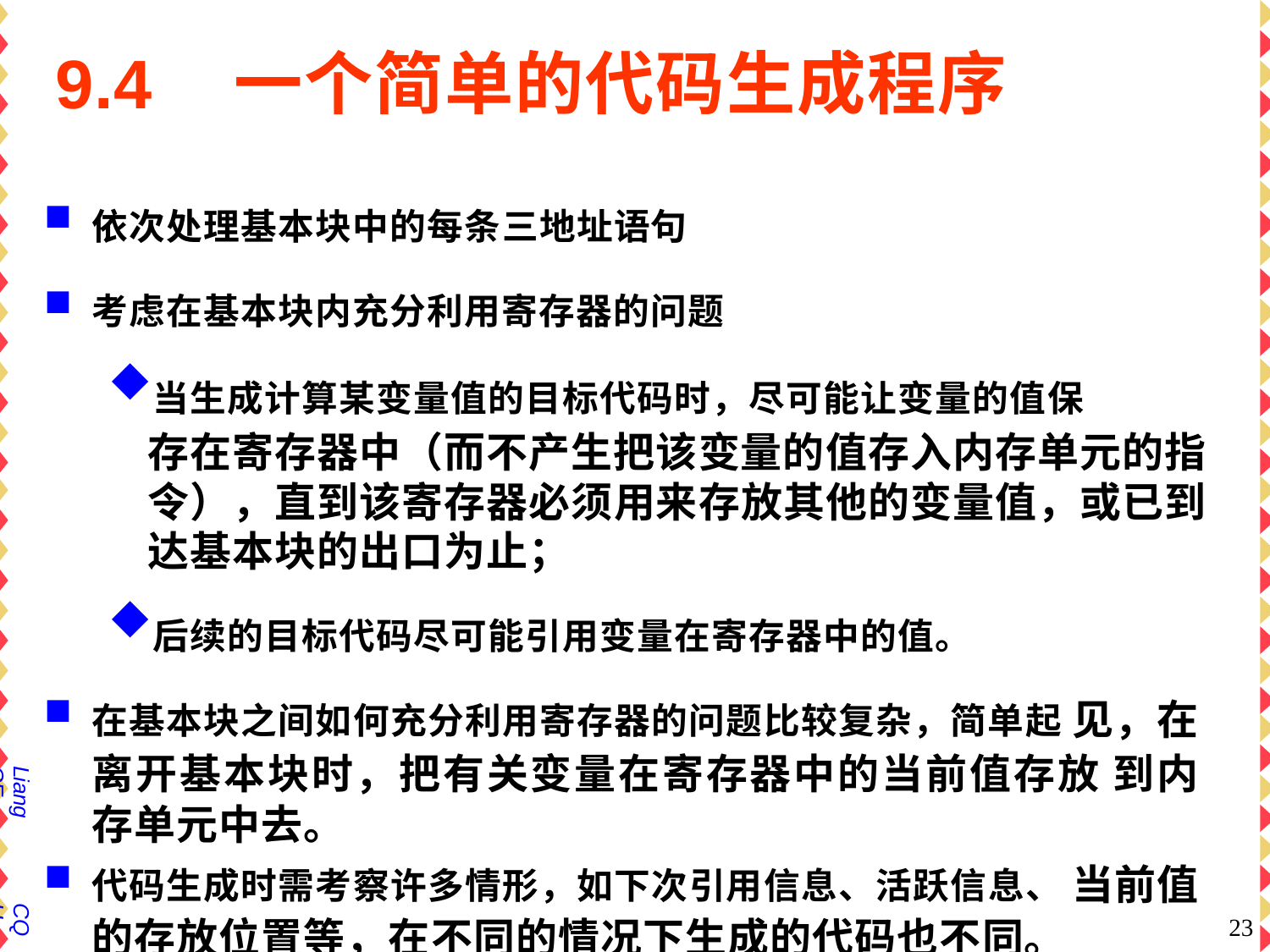

# 9.4	一个简单的代码生成程序
依次处理基本块中的每条三地址语句
考虑在基本块内充分利用寄存器的问题
当生成计算某变量值的目标代码时，尽可能让变量的值保
存在寄存器中（而不产生把该变量的值存入内存单元的指 令），直到该寄存器必须用来存放其他的变量值，或已到
达基本块的出口为止；
后续的目标代码尽可能引用变量在寄存器中的值。
在基本块之间如何充分利用寄存器的问题比较复杂，简单起 见，在离开基本块时，把有关变量在寄存器中的当前值存放 到内存单元中去。
代码生成时需考察许多情形，如下次引用信息、活跃信息、 当前值的存放位置等，在不同的情况下生成的代码也不同。
Liang GE
CQU
23